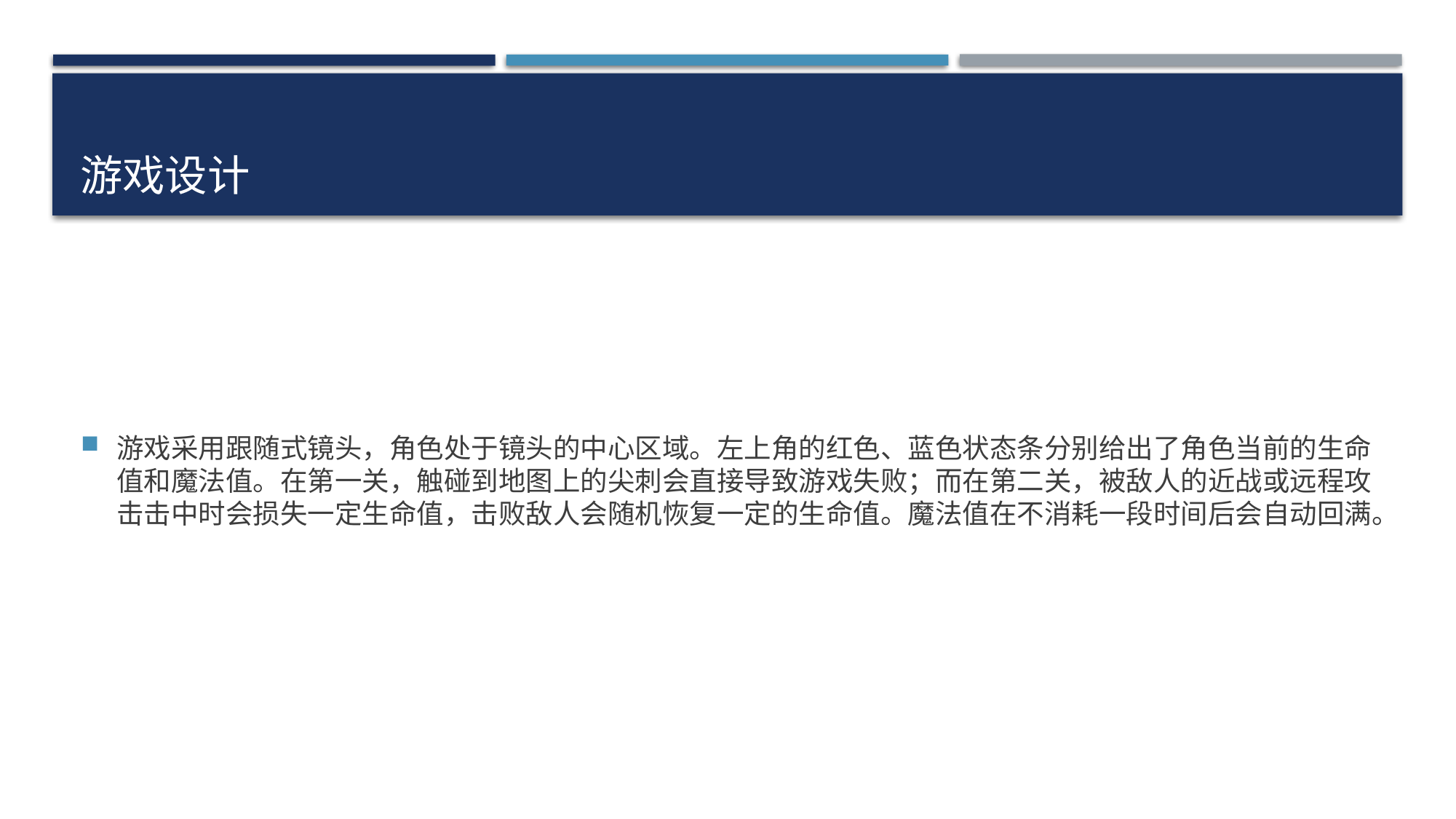

# 游戏设计
游戏采用跟随式镜头，角色处于镜头的中心区域。左上角的红色、蓝色状态条分别给出了角色当前的生命值和魔法值。在第一关，触碰到地图上的尖刺会直接导致游戏失败；而在第二关，被敌人的近战或远程攻击击中时会损失一定生命值，击败敌人会随机恢复一定的生命值。魔法值在不消耗一段时间后会自动回满。